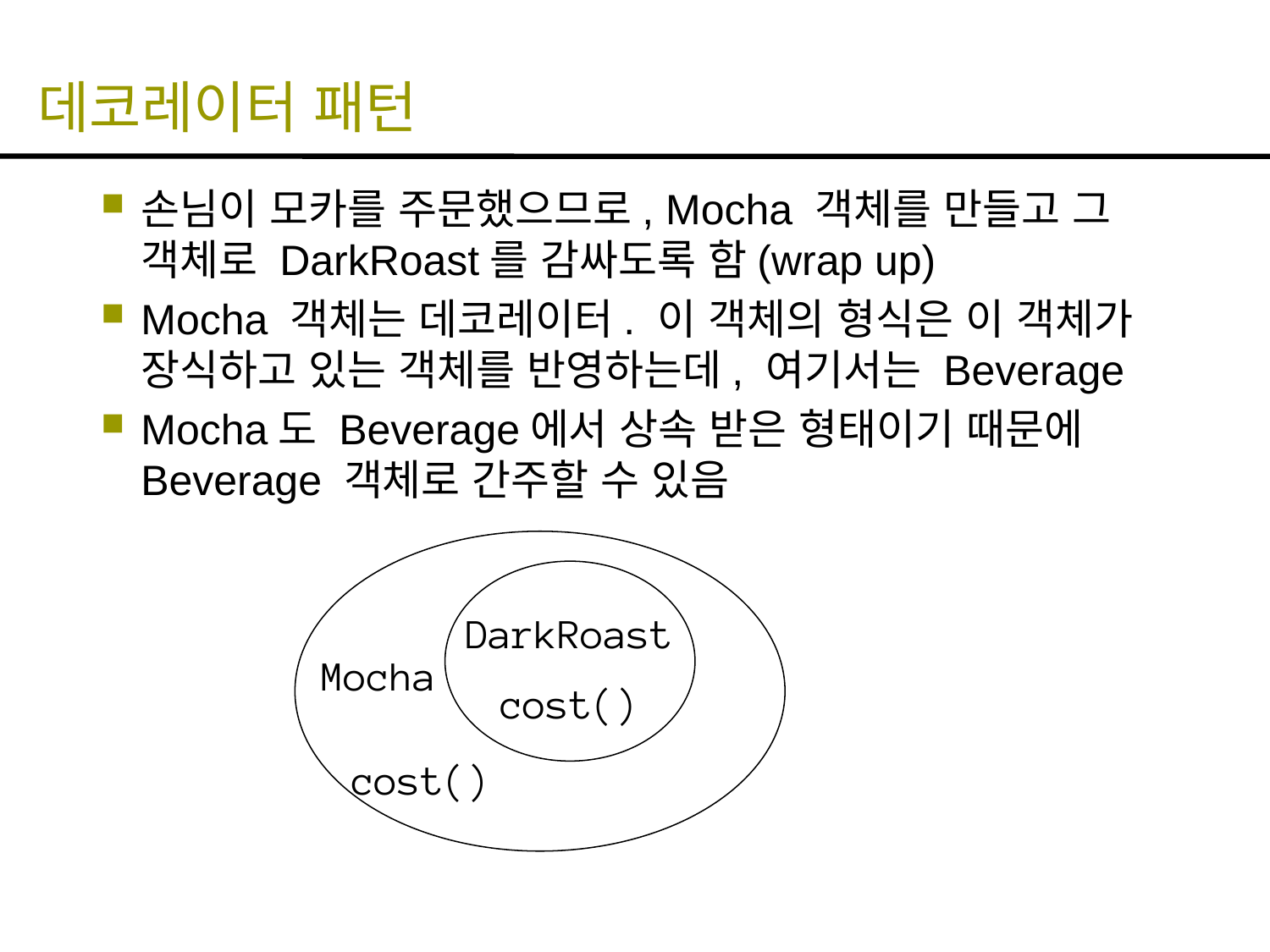

# 데코레이터 패턴
손님이 모카를 주문했으므로, Mocha 객체를 만들고 그 객체로 DarkRoast를 감싸도록 함(wrap up)
Mocha 객체는 데코레이터. 이 객체의 형식은 이 객체가 장식하고 있는 객체를 반영하는데, 여기서는 Beverage
Mocha도 Beverage에서 상속 받은 형태이기 때문에 Beverage 객체로 간주할 수 있음

DarkRoast
cost()
cost()
Mocha